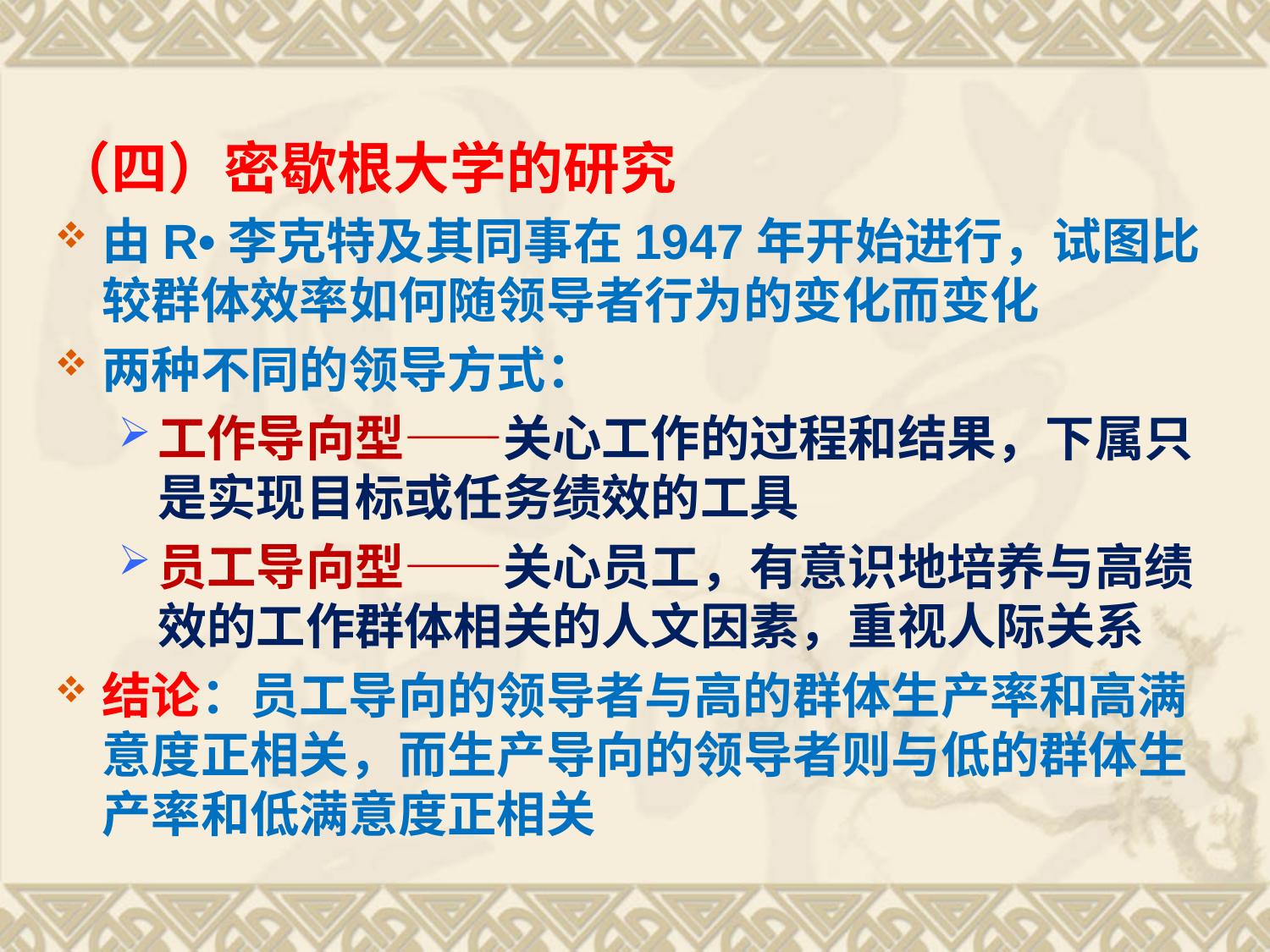

（四）密歇根大学的研究
由R•李克特及其同事在1947年开始进行，试图比较群体效率如何随领导者行为的变化而变化
两种不同的领导方式：
工作导向型——关心工作的过程和结果，下属只是实现目标或任务绩效的工具
员工导向型——关心员工，有意识地培养与高绩效的工作群体相关的人文因素，重视人际关系
结论：员工导向的领导者与高的群体生产率和高满意度正相关，而生产导向的领导者则与低的群体生产率和低满意度正相关